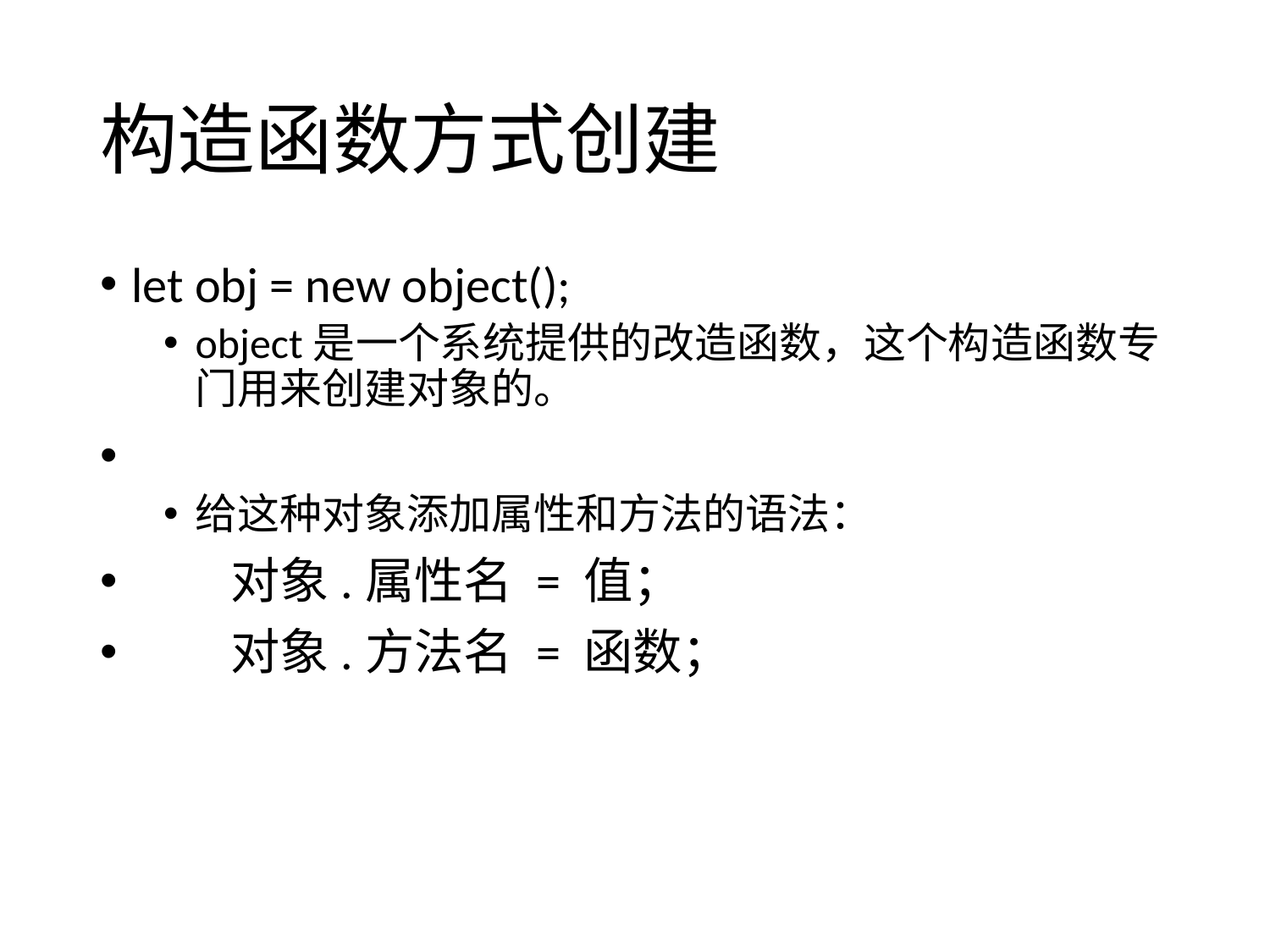

# 构造函数方式创建
let obj = new object();
object是一个系统提供的改造函数，这个构造函数专门用来创建对象的。

给这种对象添加属性和方法的语法：
　　对象.属性名 = 值；
　　对象.方法名 = 函数；